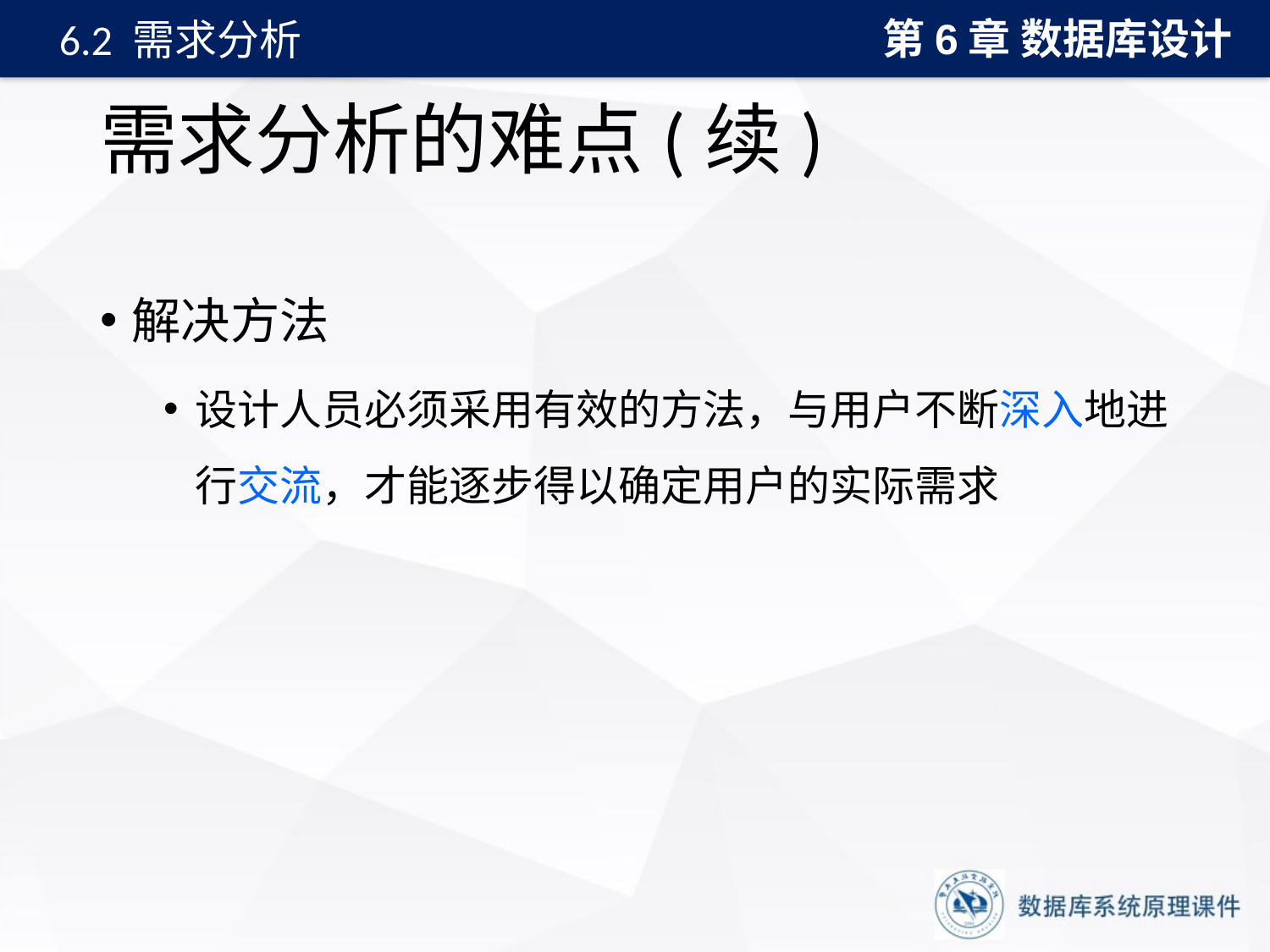

第6章 数据库设计
6.2 需求分析
# 需求分析的难点(续)
解决方法
设计人员必须采用有效的方法，与用户不断深入地进行交流，才能逐步得以确定用户的实际需求